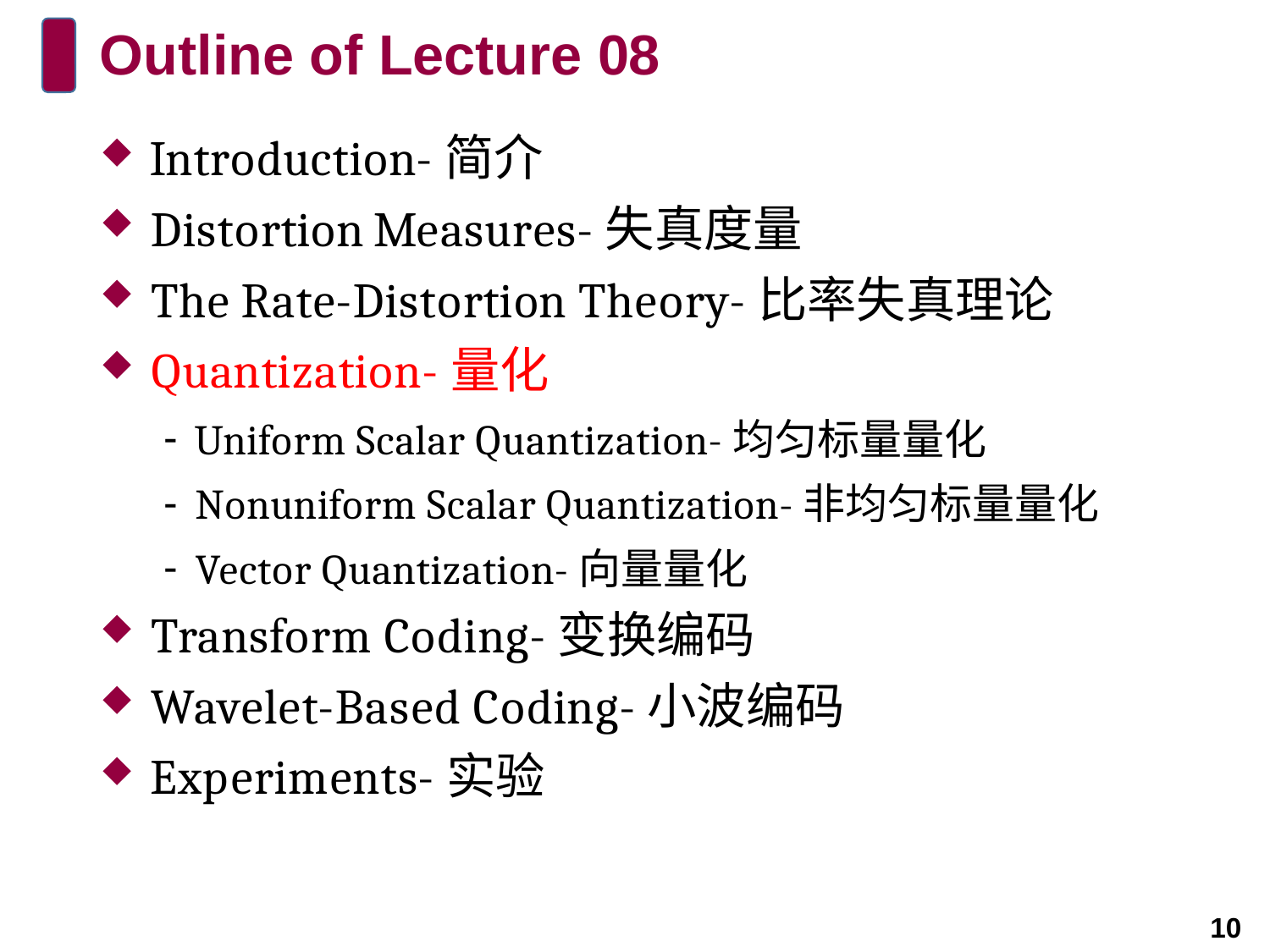

# Outline of Lecture 08
Introduction-简介
Distortion Measures-失真度量
The Rate-Distortion Theory-比率失真理论
Quantization-量化
Uniform Scalar Quantization-均匀标量量化
Nonuniform Scalar Quantization-非均匀标量量化
Vector Quantization-向量量化
Transform Coding-变换编码
Wavelet-Based Coding-小波编码
Experiments-实验

10